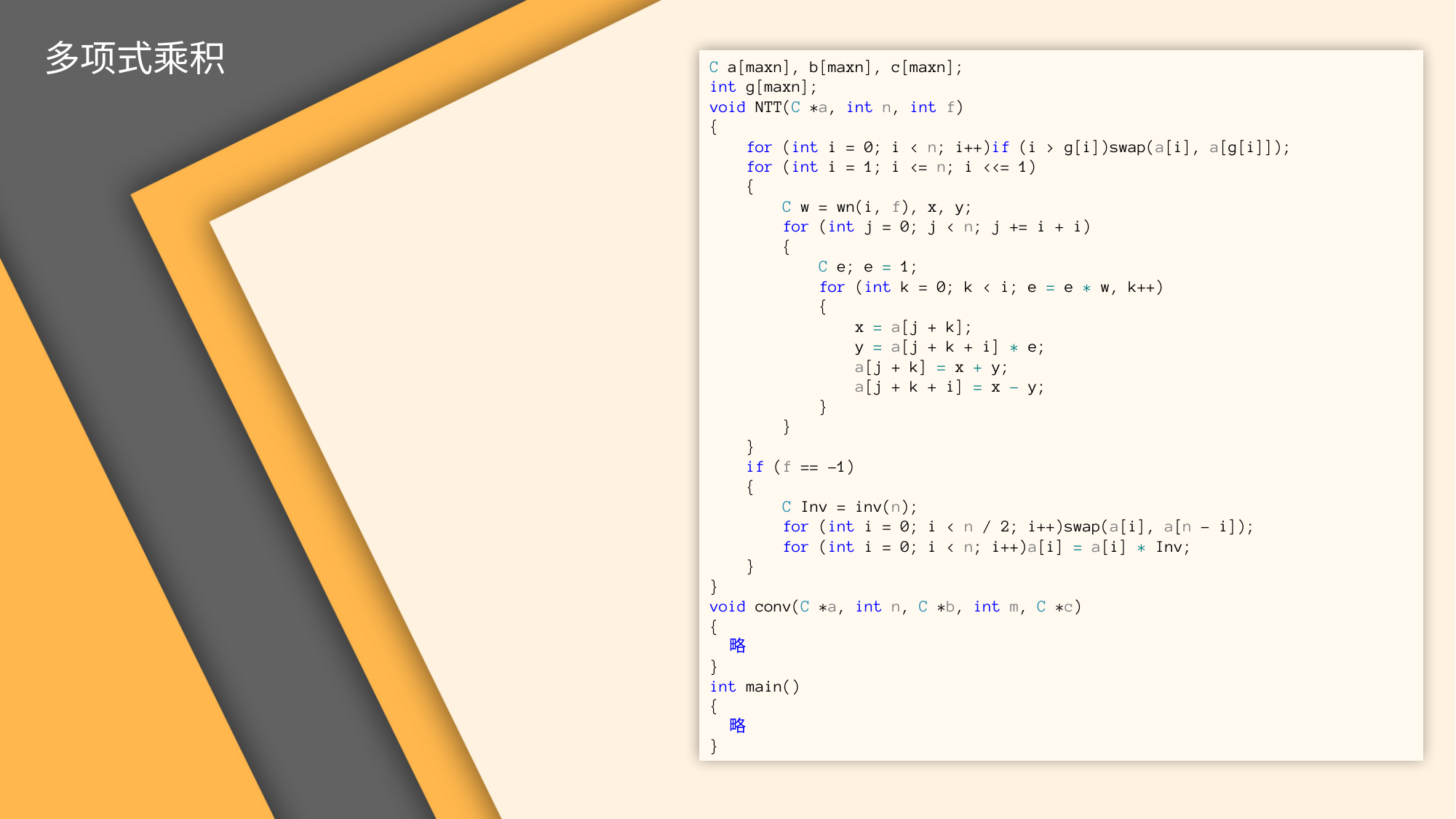

多项式乘积
C a[maxn], b[maxn], c[maxn];
int g[maxn];
void NTT(C *a, int n, int f)
{
    for (int i = 0; i < n; i++)if (i > g[i])swap(a[i], a[g[i]]);
    for (int i = 1; i <= n; i <<= 1)
    {
        C w = wn(i, f), x, y;
        for (int j = 0; j < n; j += i + i)
        {
            C e; e = 1;
            for (int k = 0; k < i; e = e * w, k++)
            {
                x = a[j + k];
                y = a[j + k + i] * e;
                a[j + k] = x + y;
                a[j + k + i] = x - y;
            }
        }
    }
    if (f == -1)
    {
        C Inv = inv(n);
        for (int i = 0; i < n / 2; i++)swap(a[i], a[n - i]);
        for (int i = 0; i < n; i++)a[i] = a[i] * Inv;
    }
}
void conv(C *a, int n, C *b, int m, C *c)
{
    略
}
int main()
{
    略
}